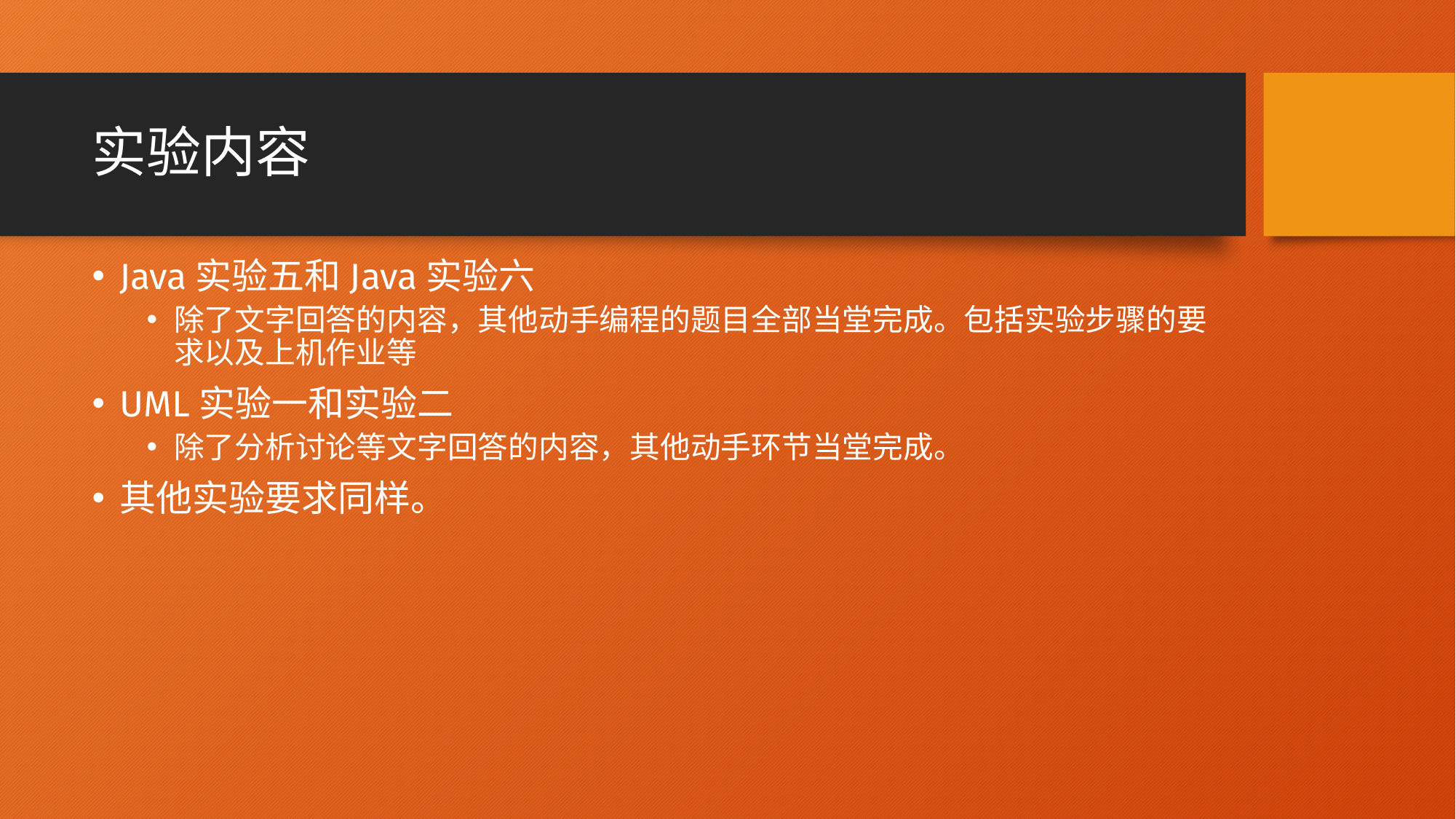

# 实验内容
Java实验五和Java实验六
除了文字回答的内容，其他动手编程的题目全部当堂完成。包括实验步骤的要求以及上机作业等
UML实验一和实验二
除了分析讨论等文字回答的内容，其他动手环节当堂完成。
其他实验要求同样。